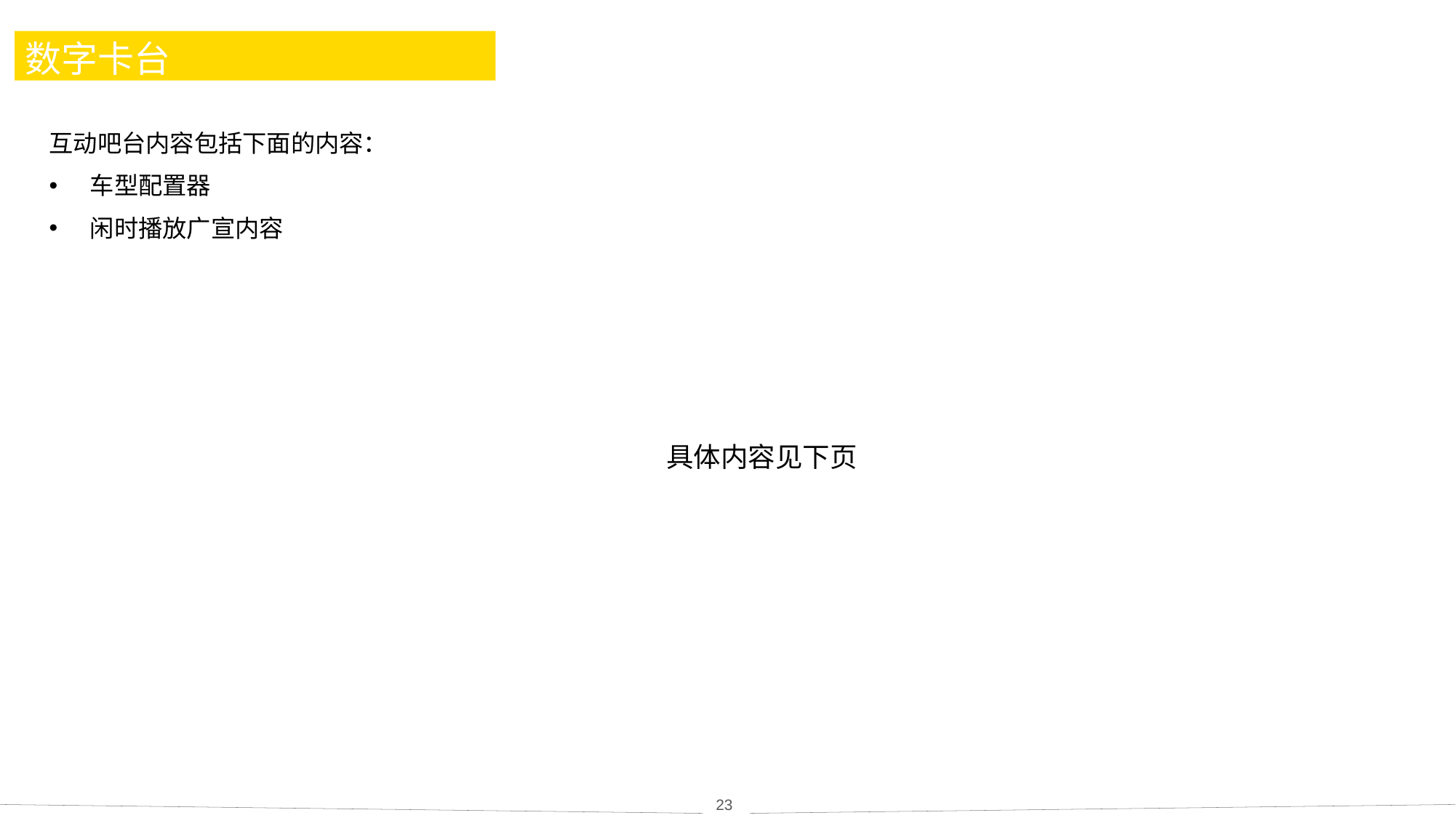

# 数字卡台
互动吧台内容包括下面的内容：
车型配置器
闲时播放广宣内容
具体内容见下页